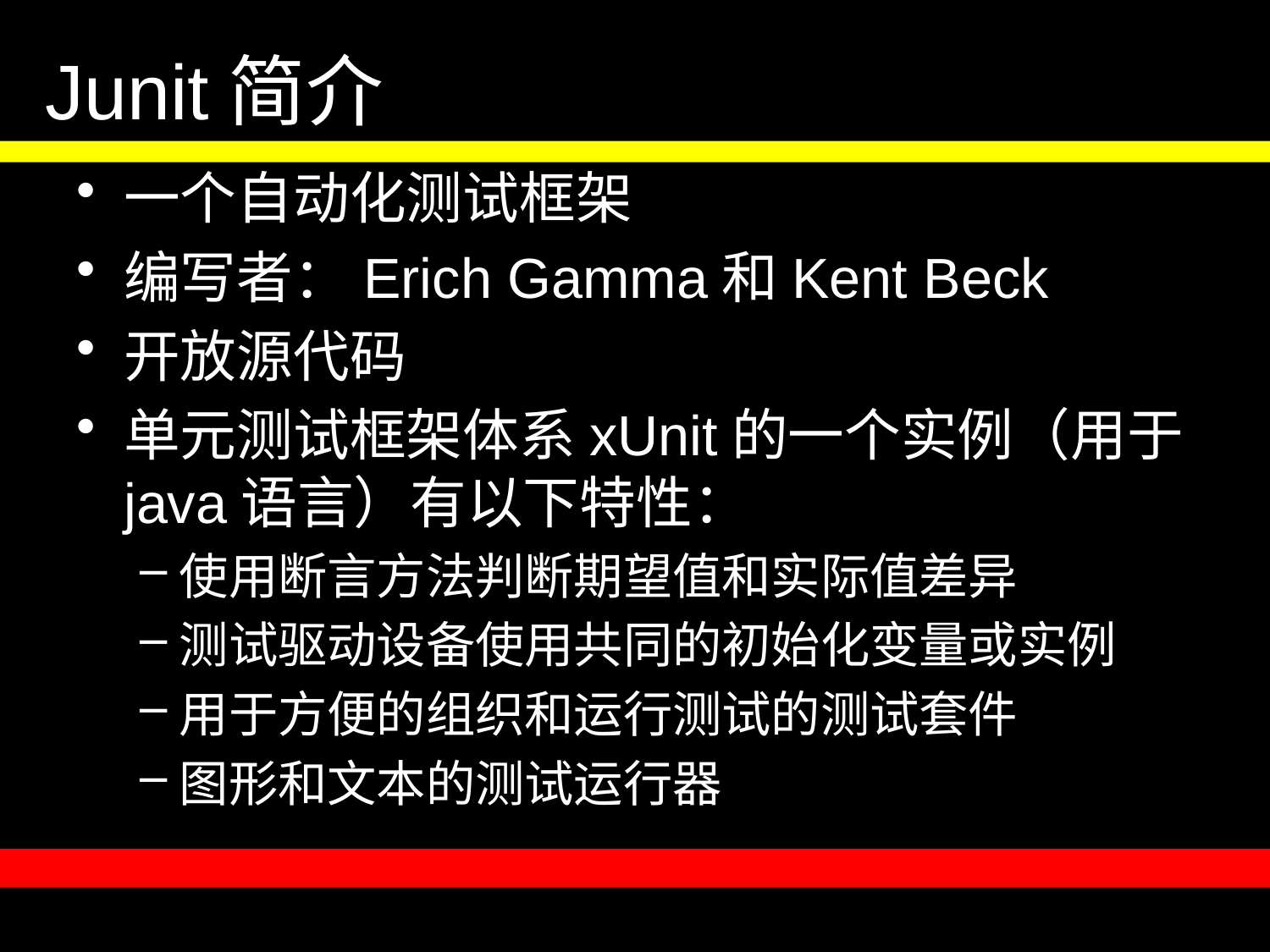

Junit简介
一个自动化测试框架
编写者：Erich Gamma和Kent Beck
开放源代码
单元测试框架体系xUnit的一个实例（用于java语言）有以下特性：
使用断言方法判断期望值和实际值差异
测试驱动设备使用共同的初始化变量或实例
用于方便的组织和运行测试的测试套件
图形和文本的测试运行器